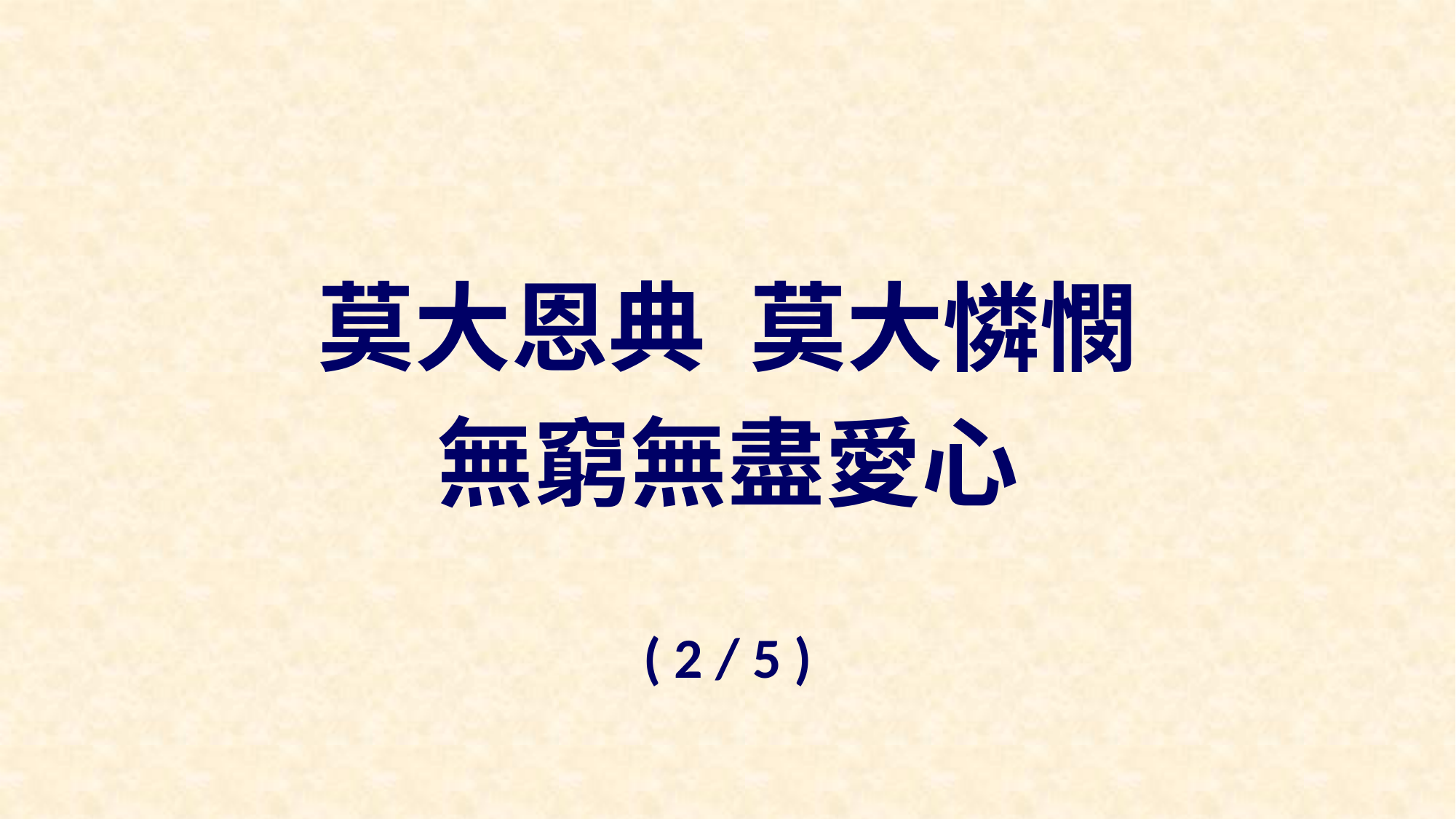

莫大恩典  莫大憐憫
無窮無盡愛心
( 2 / 5 )